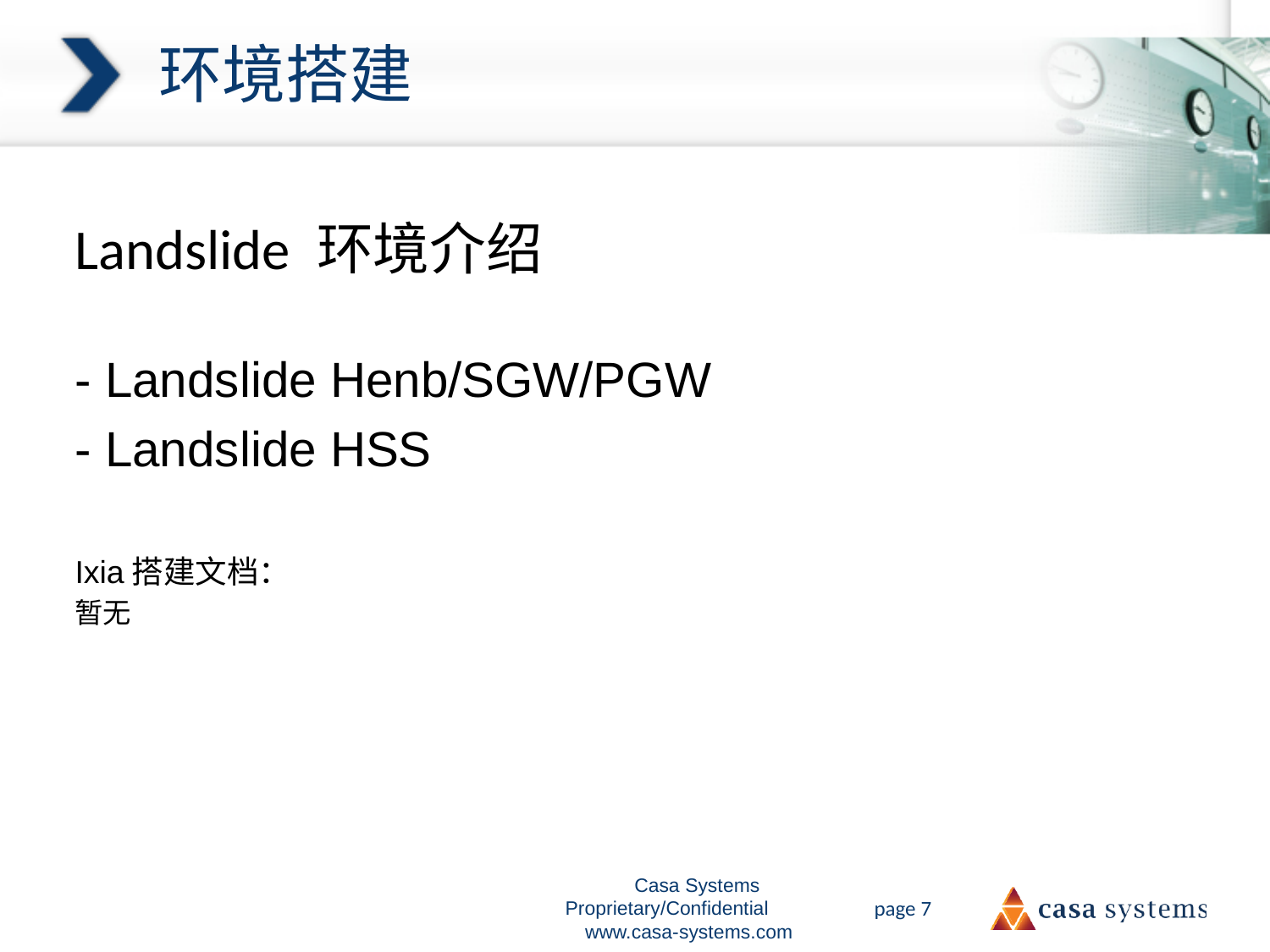

# 环境搭建
Landslide 环境介绍
- Landslide Henb/SGW/PGW
- Landslide HSS

Ixia搭建文档：
暂无
Casa Systems Proprietary/Confidential            www.casa-systems.com
page 7